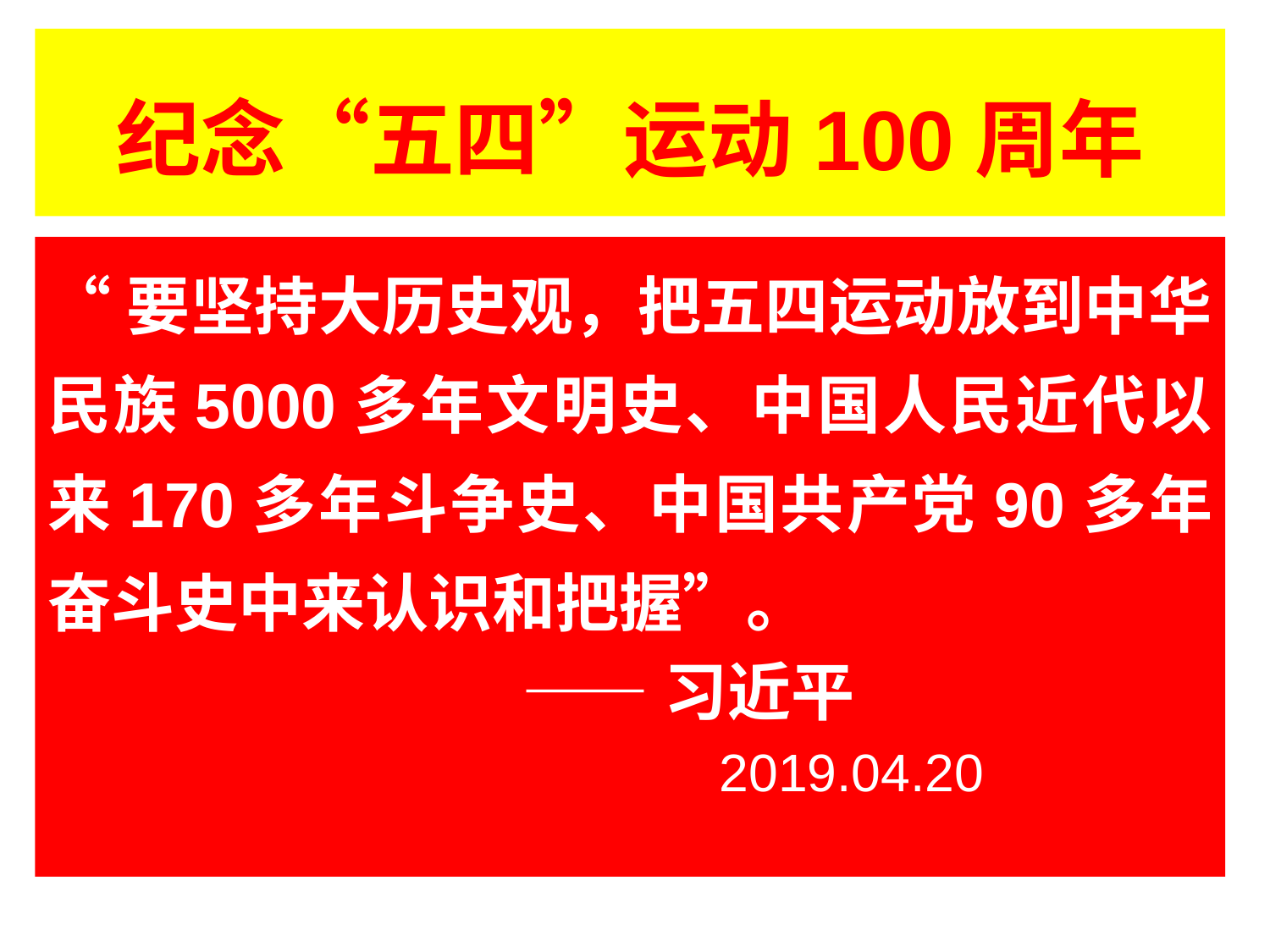

# 纪念“五四”运动100周年
“要坚持大历史观，把五四运动放到中华民族5000多年文明史、中国人民近代以来170多年斗争史、中国共产党90多年奋斗史中来认识和把握”。
                                        ——习近平
                                              2019.04.20

4